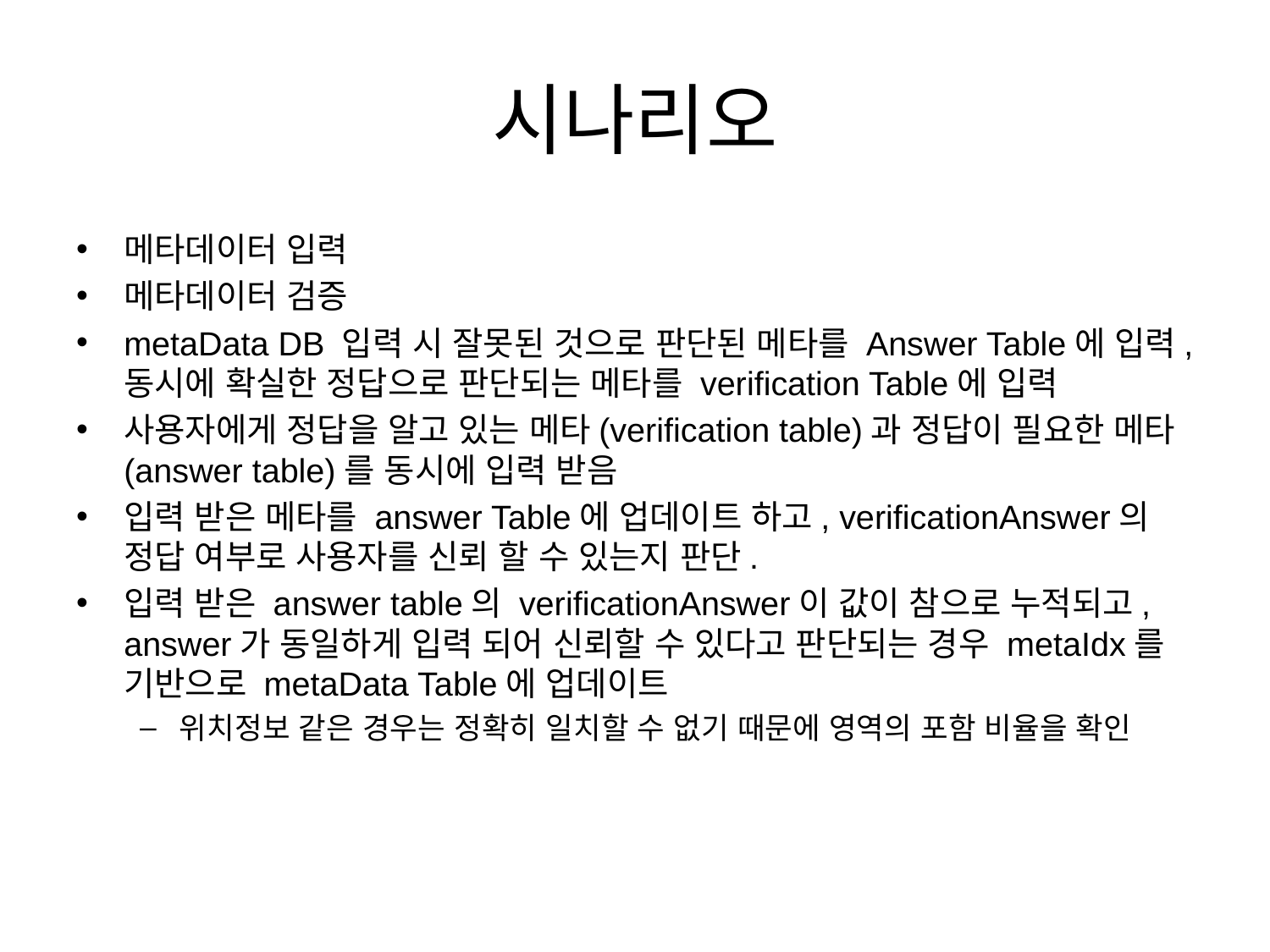

# 시나리오
메타데이터 입력
메타데이터 검증
metaData DB 입력 시 잘못된 것으로 판단된 메타를 Answer Table에 입력, 동시에 확실한 정답으로 판단되는 메타를 verification Table에 입력
사용자에게 정답을 알고 있는 메타(verification table)과 정답이 필요한 메타(answer table)를 동시에 입력 받음
입력 받은 메타를 answer Table에 업데이트 하고, verificationAnswer의 정답 여부로 사용자를 신뢰 할 수 있는지 판단.
입력 받은 answer table의 verificationAnswer이 값이 참으로 누적되고, answer가 동일하게 입력 되어 신뢰할 수 있다고 판단되는 경우 metaIdx를 기반으로 metaData Table에 업데이트
위치정보 같은 경우는 정확히 일치할 수 없기 때문에 영역의 포함 비율을 확인